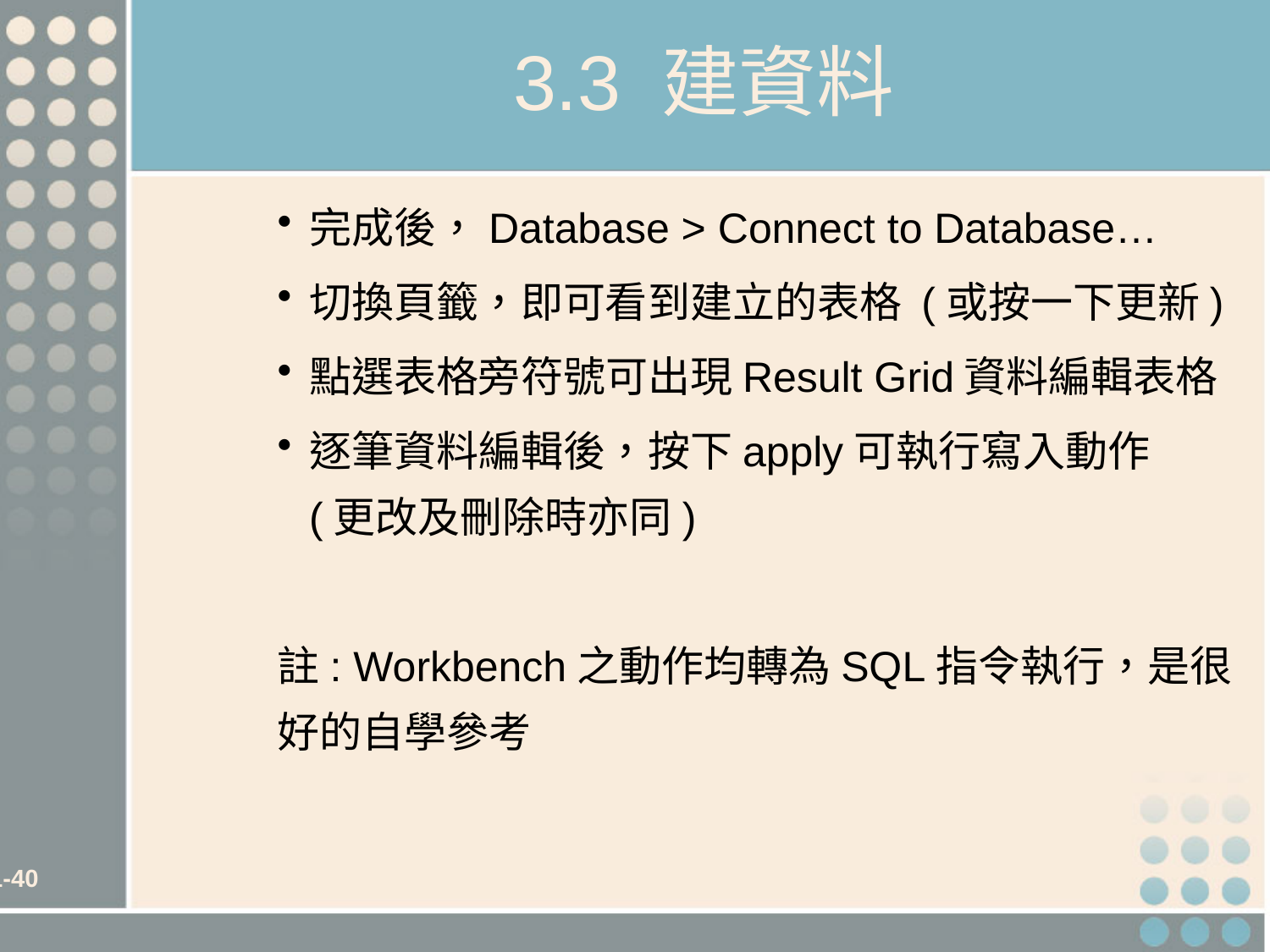

# 3.3 建資料
完成後，Database > Connect to Database…
切換頁籤，即可看到建立的表格 (或按一下更新)
點選表格旁符號可出現Result Grid資料編輯表格
逐筆資料編輯後，按下apply可執行寫入動作 (更改及刪除時亦同)

註: Workbench之動作均轉為SQL指令執行，是很好的自學參考